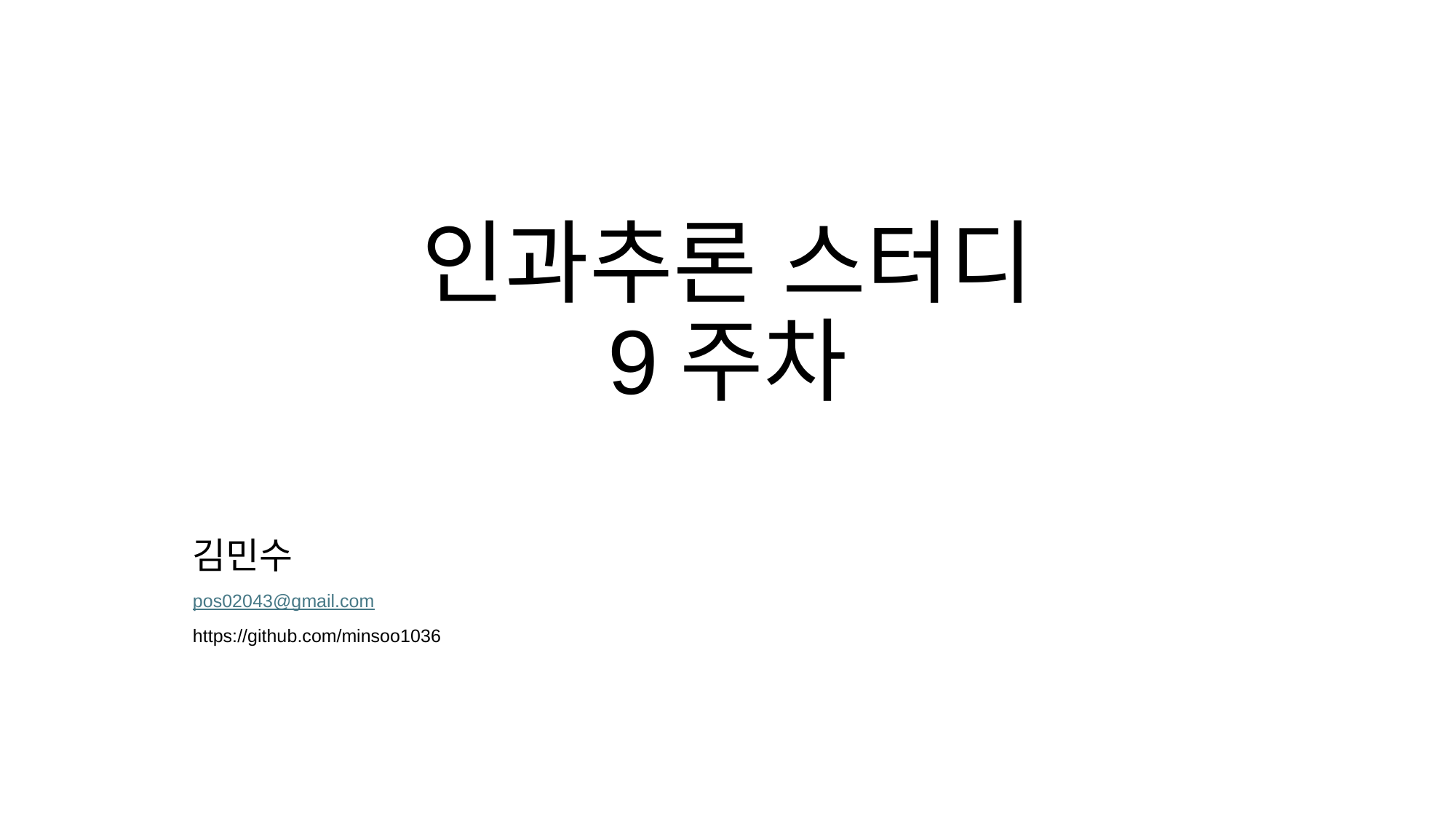

# 인과추론 스터디 9주차
김민수
pos02043@gmail.com
https://github.com/minsoo1036